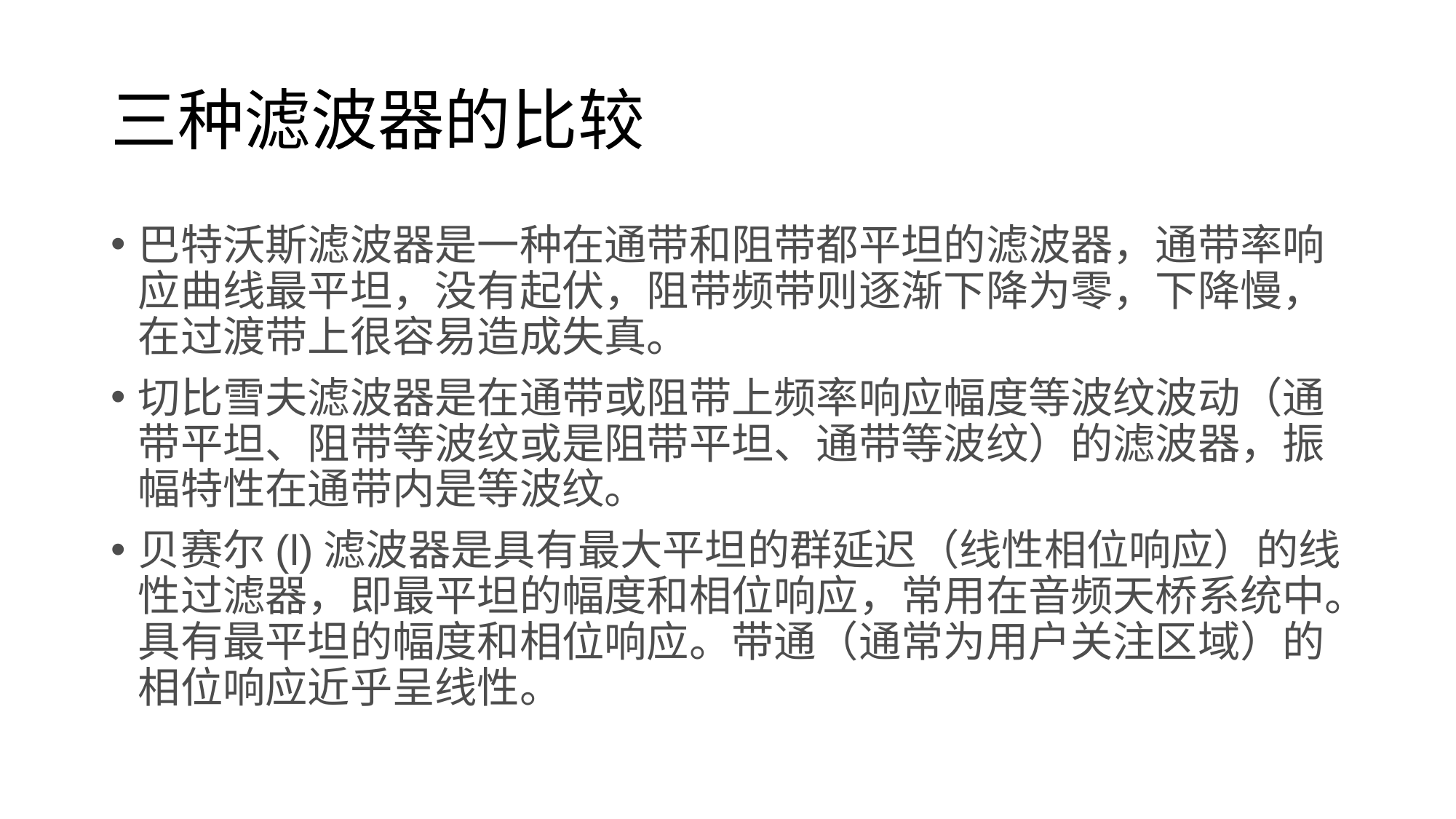

# 三种滤波器的比较
巴特沃斯滤波器是一种在通带和阻带都平坦的滤波器，通带率响应曲线最平坦，没有起伏，阻带频带则逐渐下降为零，下降慢，在过渡带上很容易造成失真。
切比雪夫滤波器是在通带或阻带上频率响应幅度等波纹波动（通带平坦、阻带等波纹或是阻带平坦、通带等波纹）的滤波器，振幅特性在通带内是等波纹。
贝赛尔(l)滤波器是具有最大平坦的群延迟（线性相位响应）的线性过滤器，即最平坦的幅度和相位响应，常用在音频天桥系统中。具有最平坦的幅度和相位响应。带通（通常为用户关注区域）的相位响应近乎呈线性。